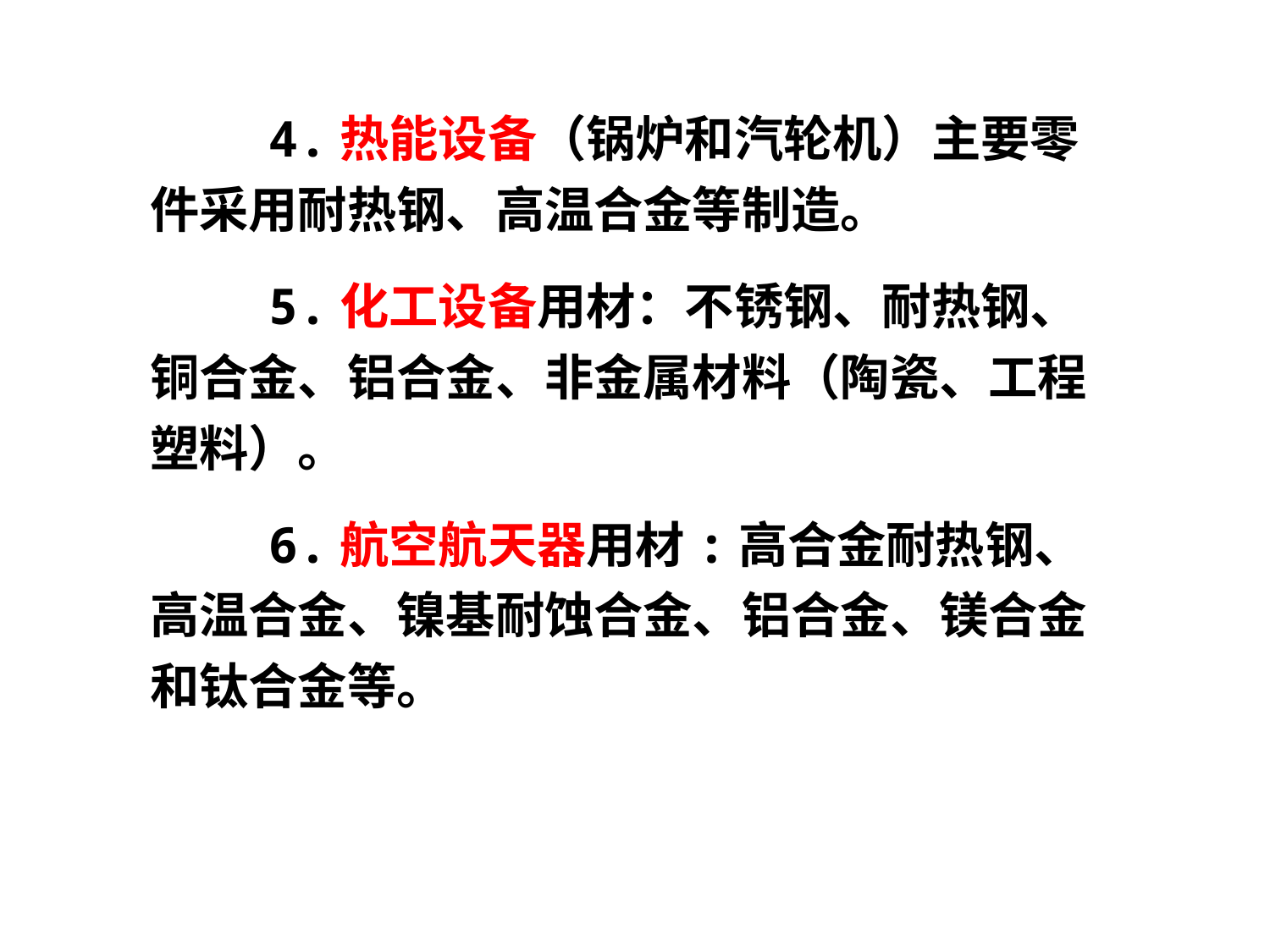

4.热能设备（锅炉和汽轮机）主要零件采用耐热钢、高温合金等制造。

    5.化工设备用材：不锈钢、耐热钢、铜合金、铝合金、非金属材料（陶瓷、工程塑料）。

    6.航空航天器用材:高合金耐热钢、高温合金、镍基耐蚀合金、铝合金、镁合金和钛合金等。